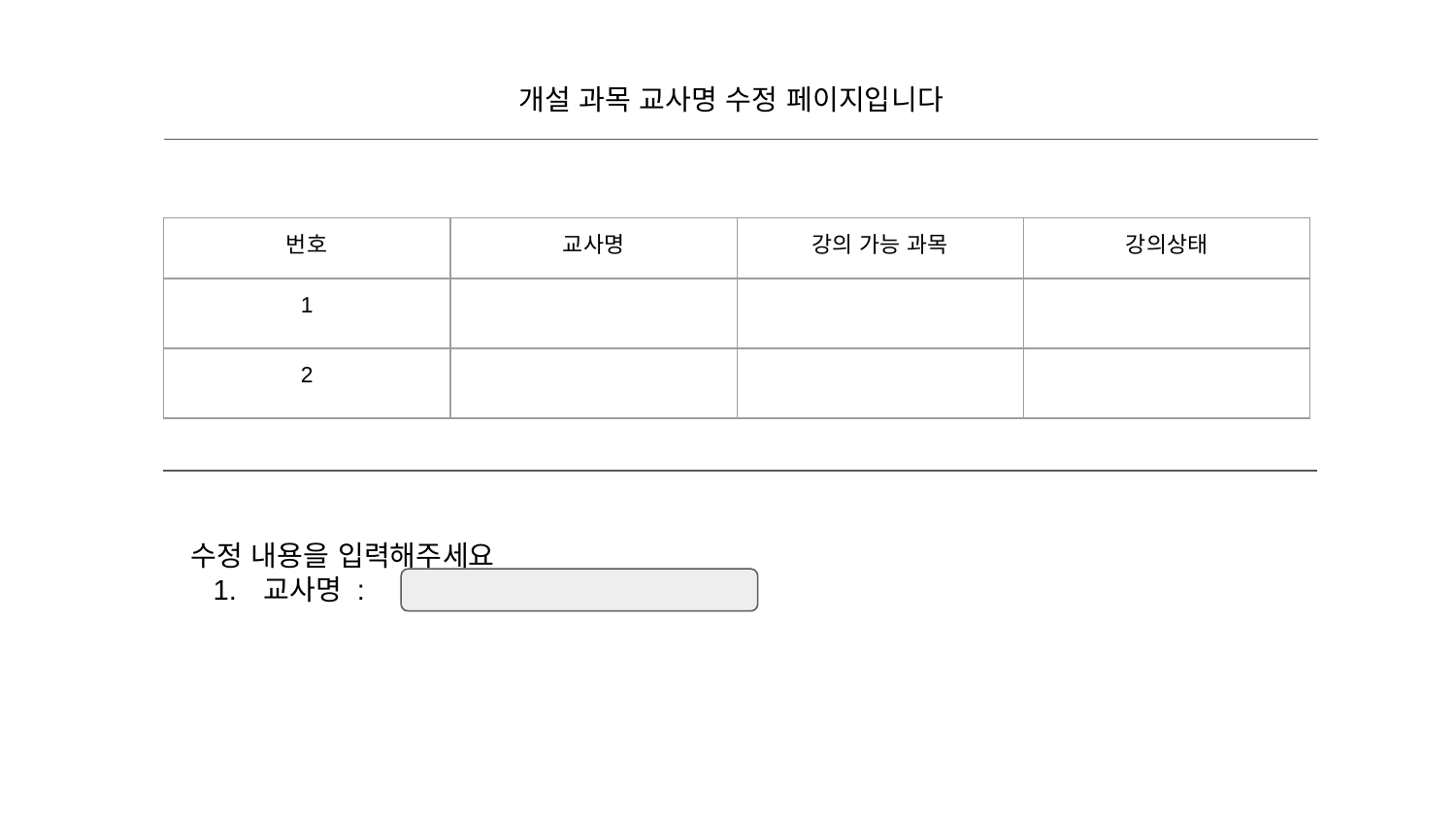

개설 과목 교사명 수정 페이지입니다
| 번호 | 교사명 | 강의 가능 과목 | 강의상태 |
| --- | --- | --- | --- |
| 1 |  |  |  |
| 2 |  |  |  |

수정 내용을 입력해주세요
교사명 :